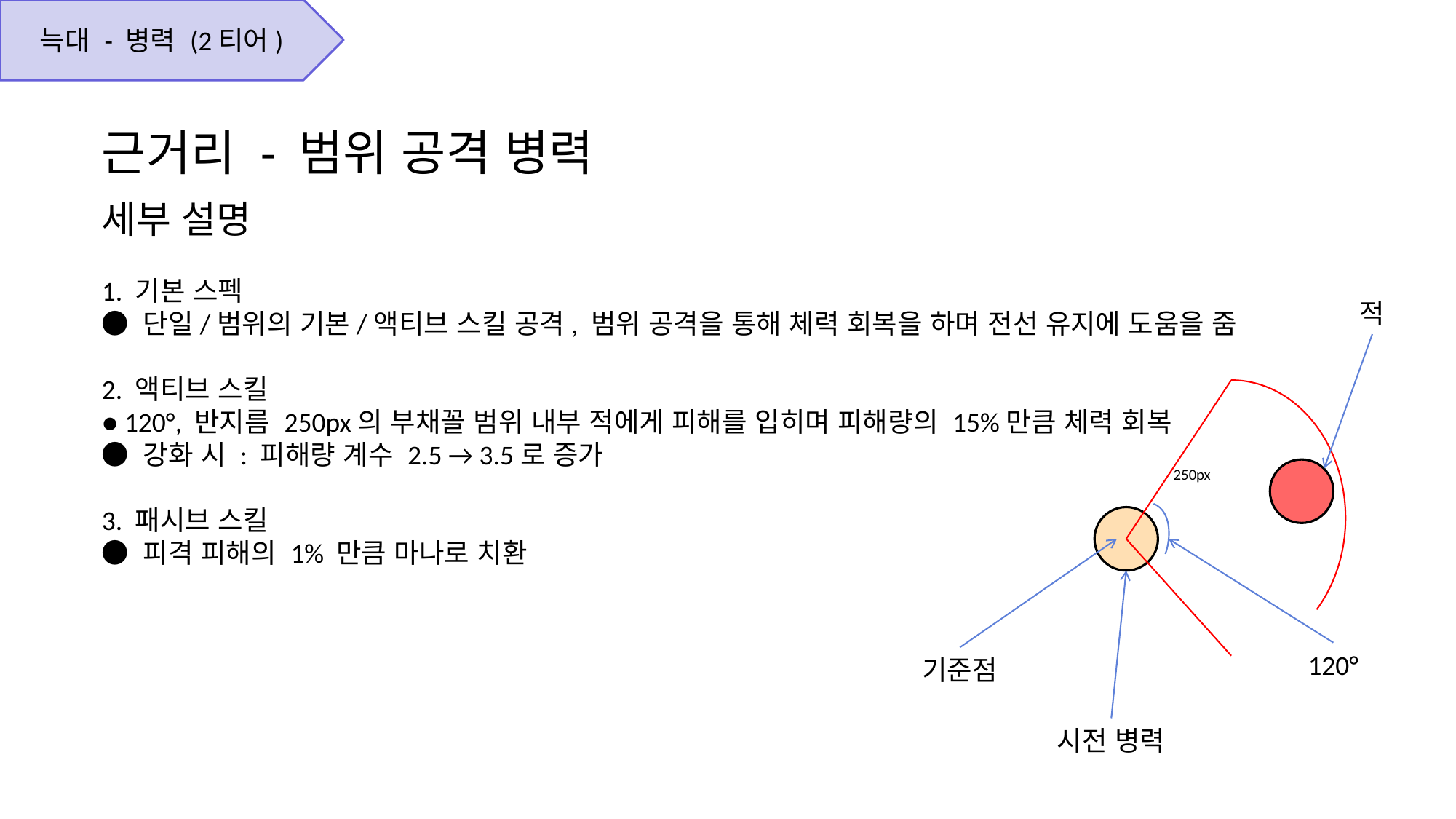

늑대 - 병력 (2티어)
근거리 - 범위 공격 병력
세부 설명

1. 기본 스펙
● 단일/범위의 기본/액티브 스킬 공격, 범위 공격을 통해 체력 회복을 하며 전선 유지에 도움을 줌

2. 액티브 스킬
● 120°, 반지름 250px의 부채꼴 범위 내부 적에게 피해를 입히며 피해량의 15%만큼 체력 회복
● 강화 시 : 피해량 계수 2.5 → 3.5로 증가

3. 패시브 스킬
● 피격 피해의 1% 만큼 마나로 치환
적

250px

120°
기준점
시전 병력